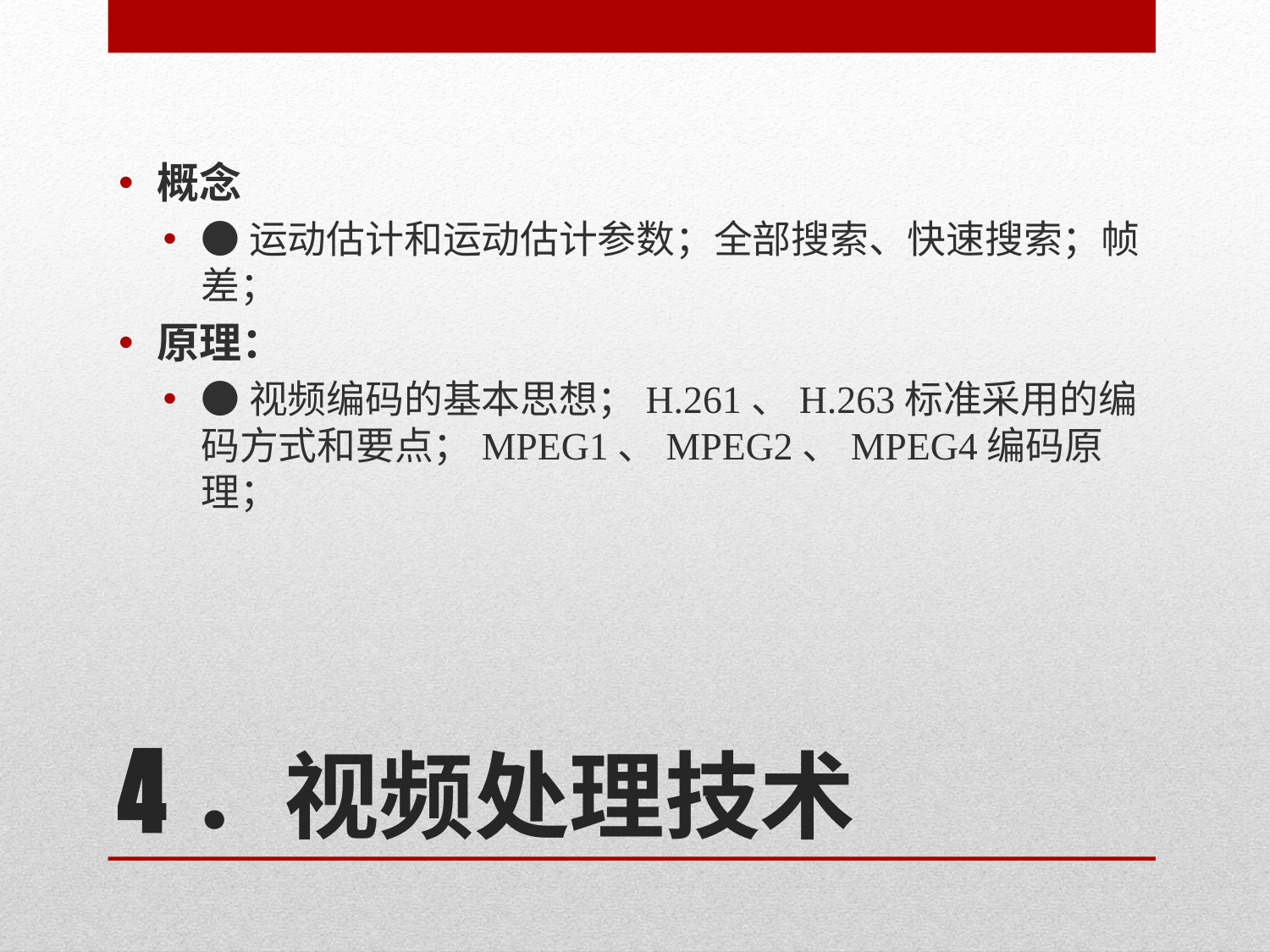

概念
●运动估计和运动估计参数；全部搜索、快速搜索；帧差；
原理：
●视频编码的基本思想；H.261、H.263标准采用的编码方式和要点；MPEG1、MPEG2、MPEG4编码原理；

# 4．视频处理技术